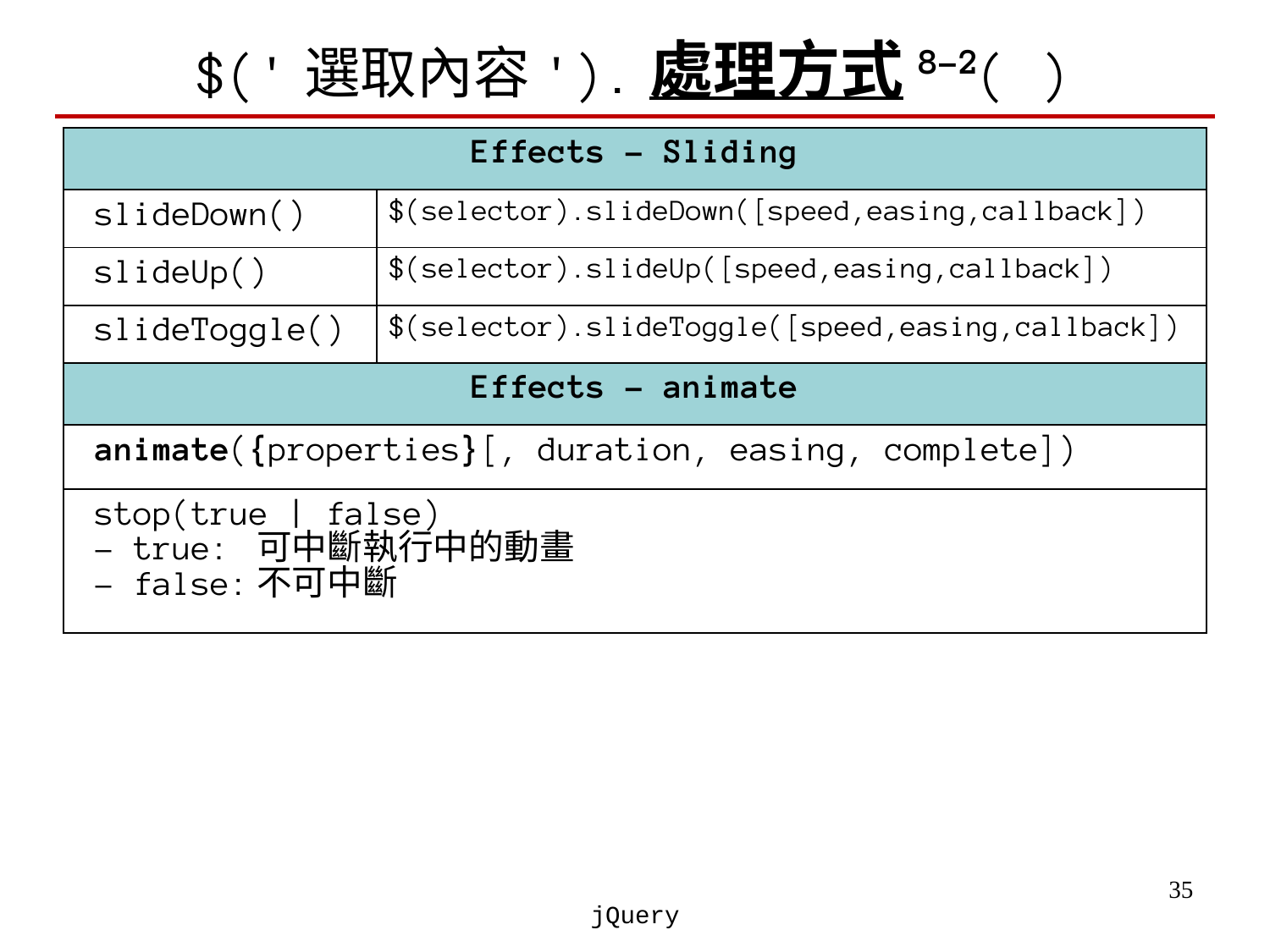

# $('選取內容').處理方式8-2( )
| Effects - Sliding |  |
| --- | --- |
| slideDown() | $(selector).slideDown([speed,easing,callback]) |
| slideUp() | $(selector).slideUp([speed,easing,callback]) |
| slideToggle() | $(selector).slideToggle([speed,easing,callback]) |
| Effects - animate |  |
| animate({properties}[, duration, easing, complete]) |  |
| stop(true | false) - true: 可中斷執行中的動畫 - false:不可中斷 |  |
35
jQuery